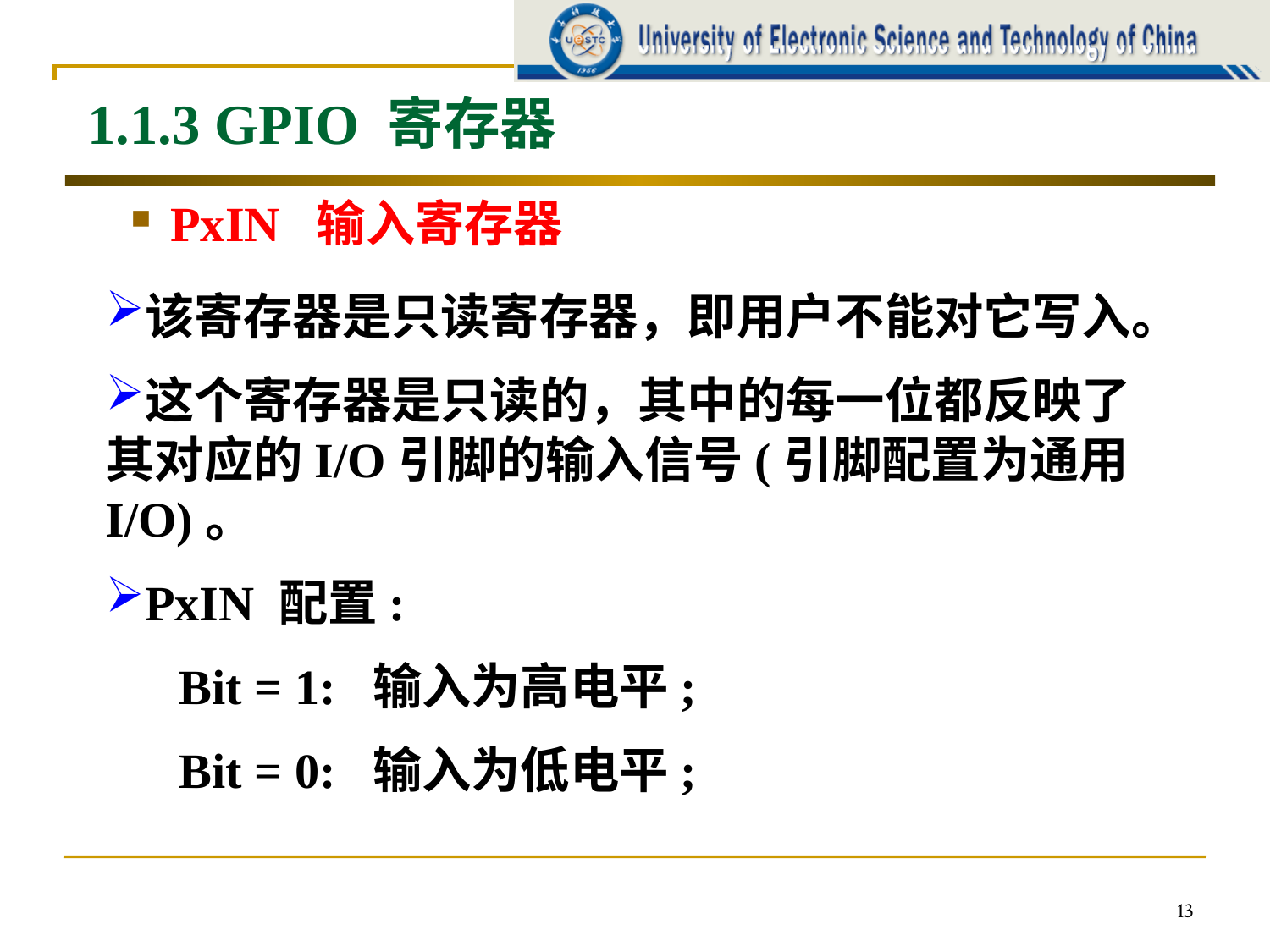

1.1.3 GPIO 寄存器
PxIN  输入寄存器

该寄存器是只读寄存器，即用户不能对它写入。
这个寄存器是只读的，其中的每一位都反映了其对应的I/O引脚的输入信号(引脚配置为通用I/O)。
PxIN 配置:
      Bit = 1:  输入为高电平;
      Bit = 0:  输入为低电平;
13